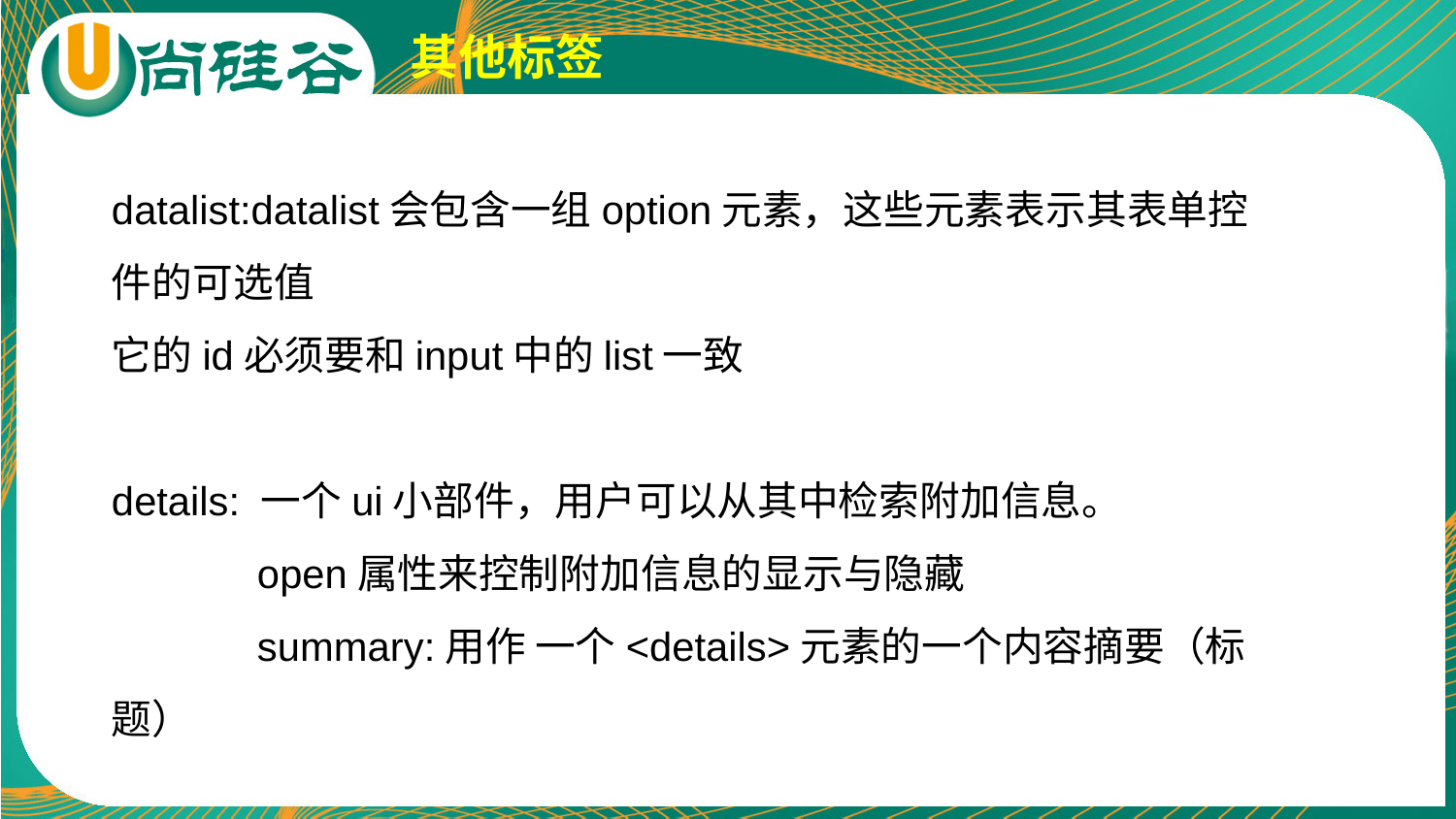

其他标签
datalist:datalist会包含一组option元素，这些元素表示其表单控件的可选值
它的id必须要和input中的list一致

details: 一个ui小部件，用户可以从其中检索附加信息。
	open属性来控制附加信息的显示与隐藏
	summary:用作 一个<details>元素的一个内容摘要（标题）